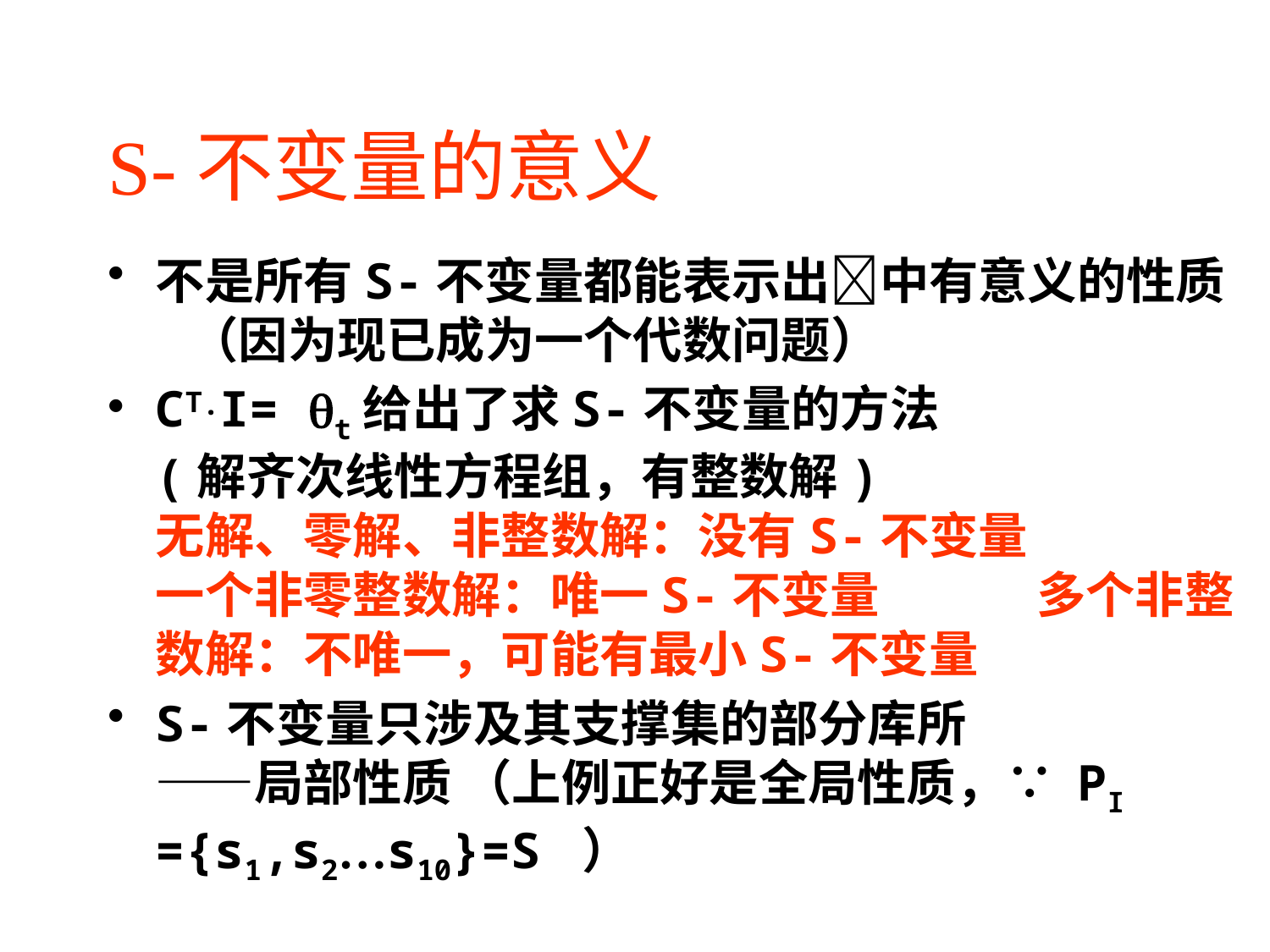

# S-不变量的意义
不是所有S-不变量都能表示出∑中有意义的性质    （因为现已成为一个代数问题）
CT.I= θt给出了求S-不变量的方法
(解齐次线性方程组，有整数解)
无解、零解、非整数解：没有S-不变量
一个非零整数解：唯一S-不变量              多个非整数解：不唯一，可能有最小S-不变量
S-不变量只涉及其支撑集的部分库所
——局部性质 （上例正好是全局性质，∵ PI ={s1,s2…s10}=S ）